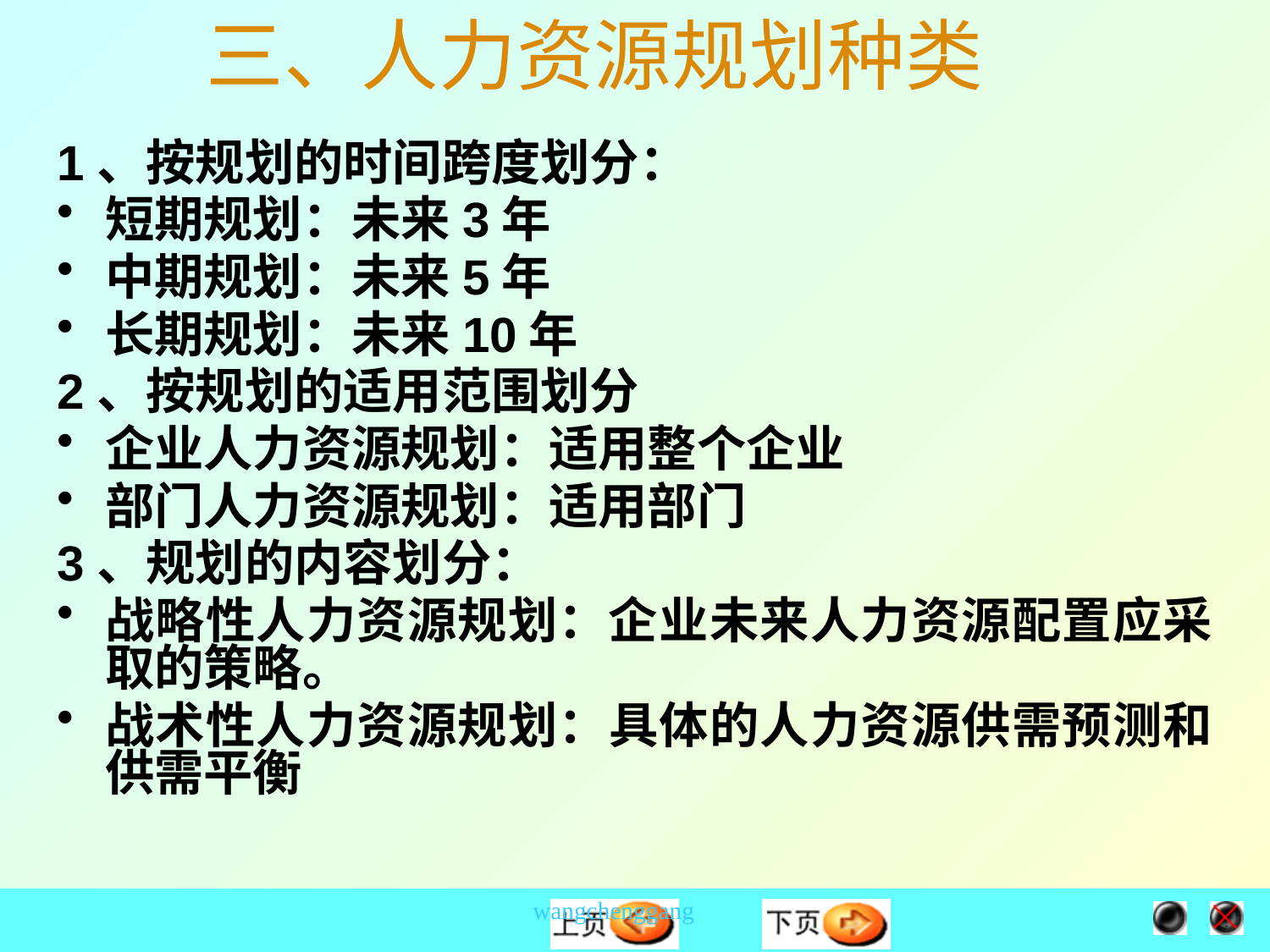

# 三、人力资源规划种类
1、按规划的时间跨度划分：
短期规划：未来3年
中期规划：未来5年
长期规划：未来10年
2、按规划的适用范围划分
企业人力资源规划：适用整个企业
部门人力资源规划：适用部门
3、规划的内容划分：
战略性人力资源规划：企业未来人力资源配置应采取的策略。
战术性人力资源规划：具体的人力资源供需预测和供需平衡
wangchenggang